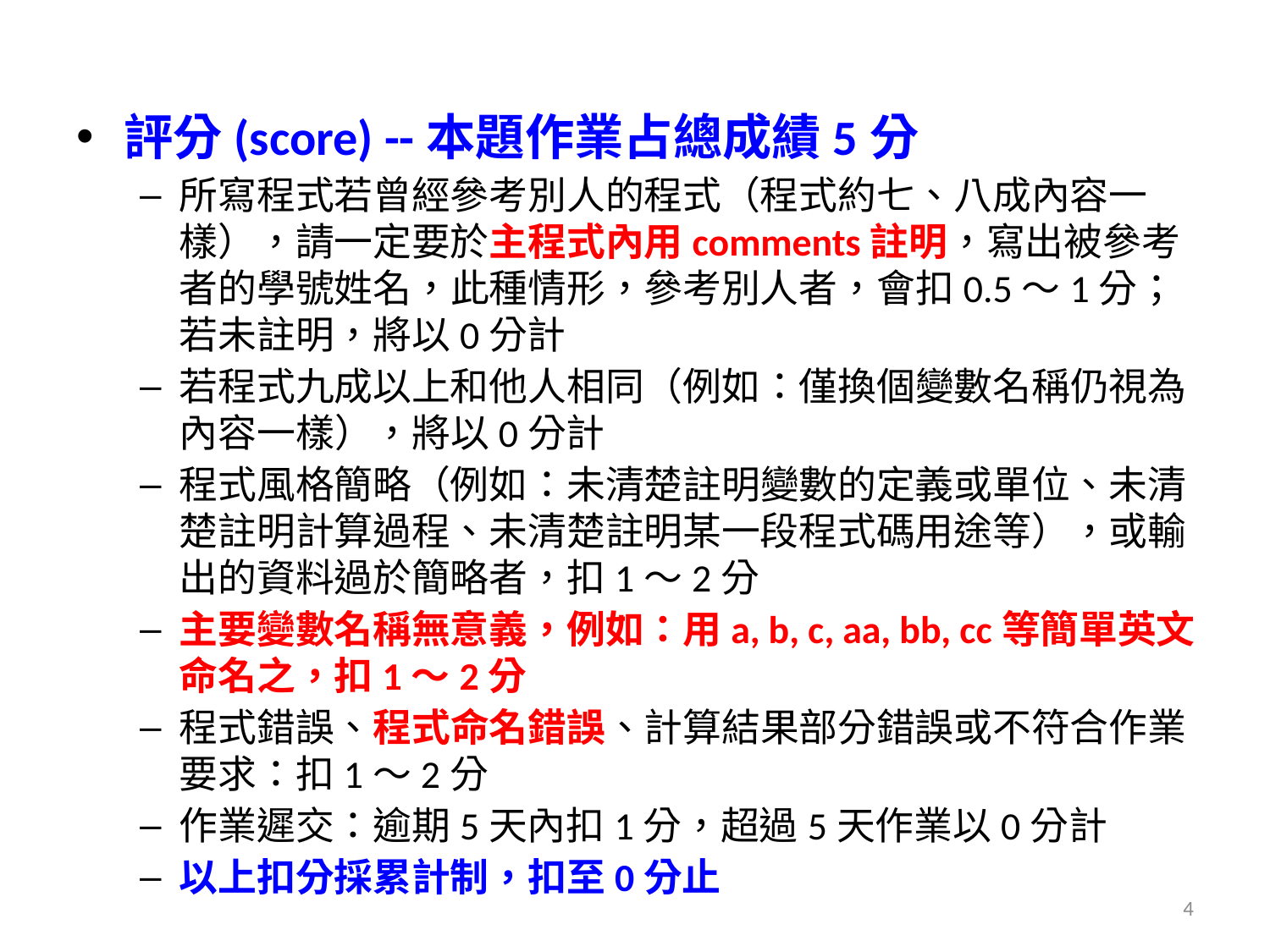

評分(score) --本題作業占總成績5分
所寫程式若曾經參考別人的程式（程式約七、八成內容一樣），請一定要於主程式內用comments註明，寫出被參考者的學號姓名，此種情形，參考別人者，會扣0.5〜1分；若未註明，將以0分計
若程式九成以上和他人相同（例如：僅換個變數名稱仍視為內容一樣），將以0分計
程式風格簡略（例如：未清楚註明變數的定義或單位、未清楚註明計算過程、未清楚註明某一段程式碼用途等），或輸出的資料過於簡略者，扣1〜2分
主要變數名稱無意義，例如：用a, b, c, aa, bb, cc等簡單英文命名之，扣1〜2分
程式錯誤、程式命名錯誤、計算結果部分錯誤或不符合作業要求：扣1〜2分
作業遲交：逾期5天內扣1分，超過5天作業以0分計
以上扣分採累計制，扣至0分止
4